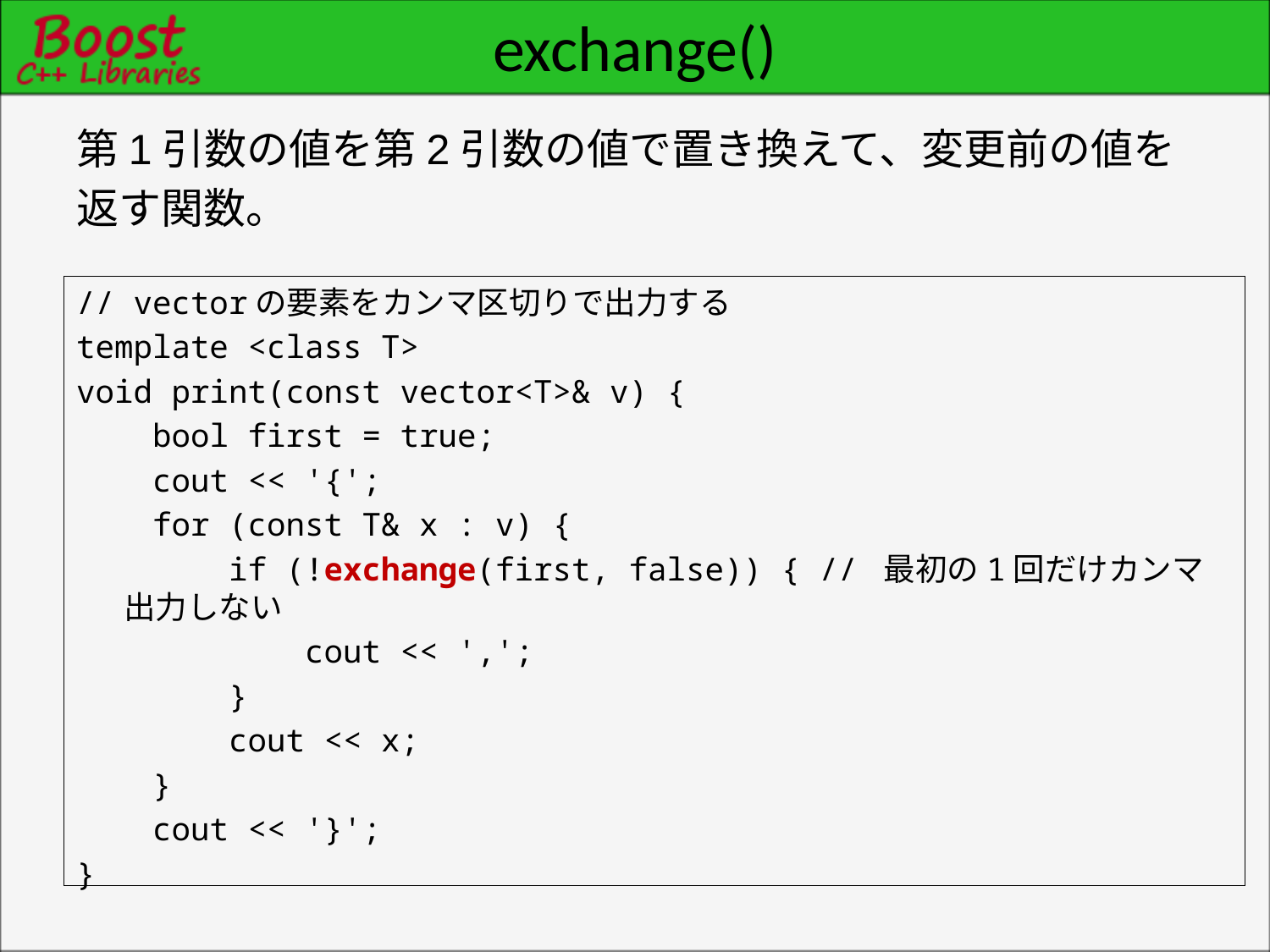

# exchange()
第1引数の値を第2引数の値で置き換えて、変更前の値を
返す関数。
// vectorの要素をカンマ区切りで出力する
template <class T>
void print(const vector<T>& v) {
    bool first = true;
    cout << '{';
    for (const T& x : v) {
        if (!exchange(first, false)) { // 最初の1回だけカンマ出力しない
            cout << ',';
        }
        cout << x;
    }
    cout << '}';
}